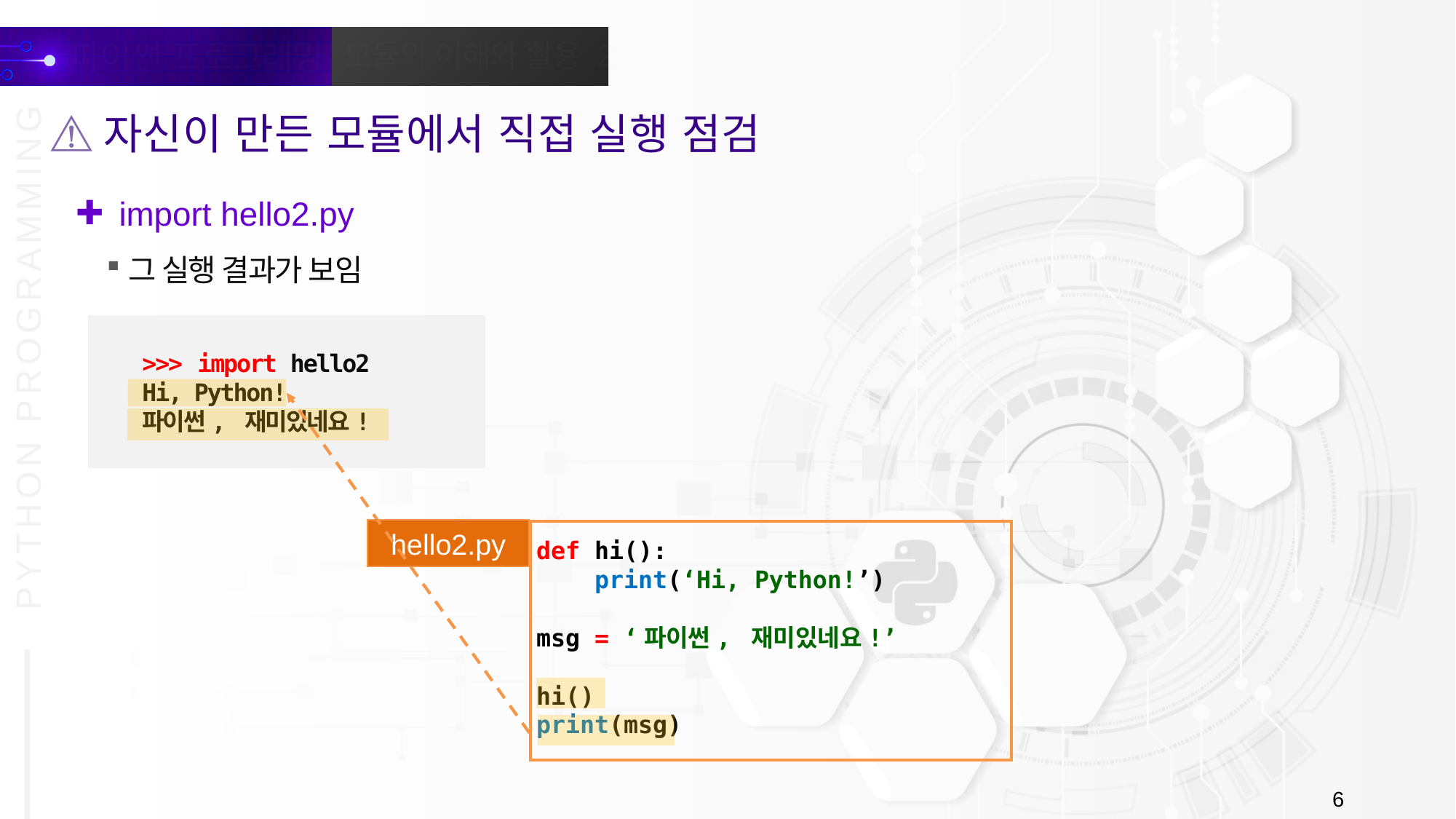

자신이 만든 모듈에서 직접 실행 점검
import hello2.py
그 실행 결과가 보임
>>> import hello2
Hi, Python!
파이썬, 재미있네요!

hello2.py

def hi():
    print(‘Hi, Python!’)

msg = ‘파이썬, 재미있네요!’

hi()
print(msg)

6